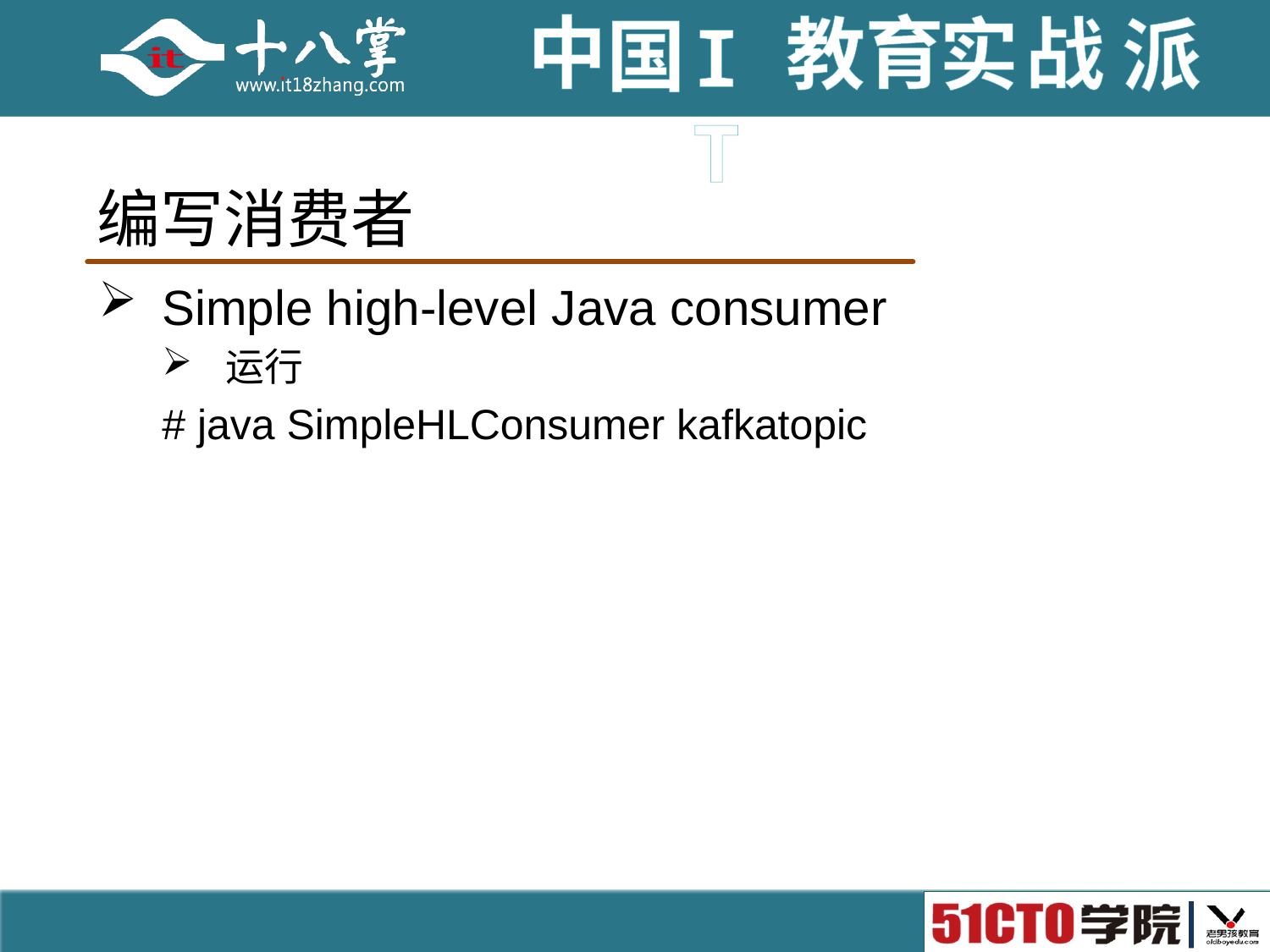

# 编写消费者
Simple high-level Java consumer
运行
# java SimpleHLConsumer kafkatopic